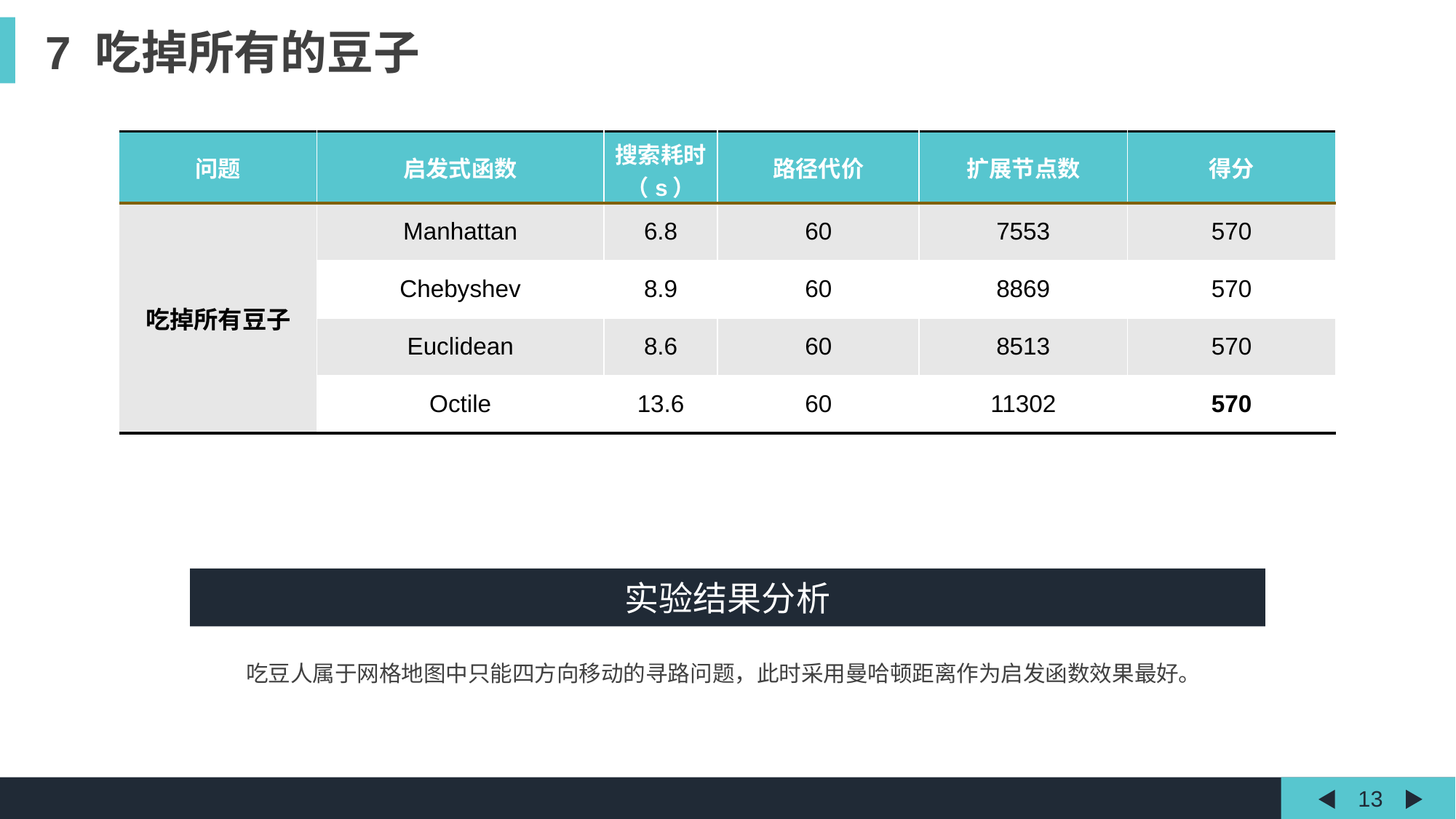

7 吃掉所有的豆子
| 问题 | 启发式函数 | 搜索耗时（s） | 路径代价 | 扩展节点数 | 得分 |
| --- | --- | --- | --- | --- | --- |
| 吃掉所有豆子 | Manhattan | 6.8 | 60 | 7553 | 570 |
|  | Chebyshev | 8.9 | 60 | 8869 | 570 |
|  | Euclidean | 8.6 | 60 | 8513 | 570 |
|  | Octile | 13.6 | 60 | 11302 | 570 |
实验结果分析
吃豆人属于网格地图中只能四方向移动的寻路问题，此时采用曼哈顿距离作为启发函数效果最好。